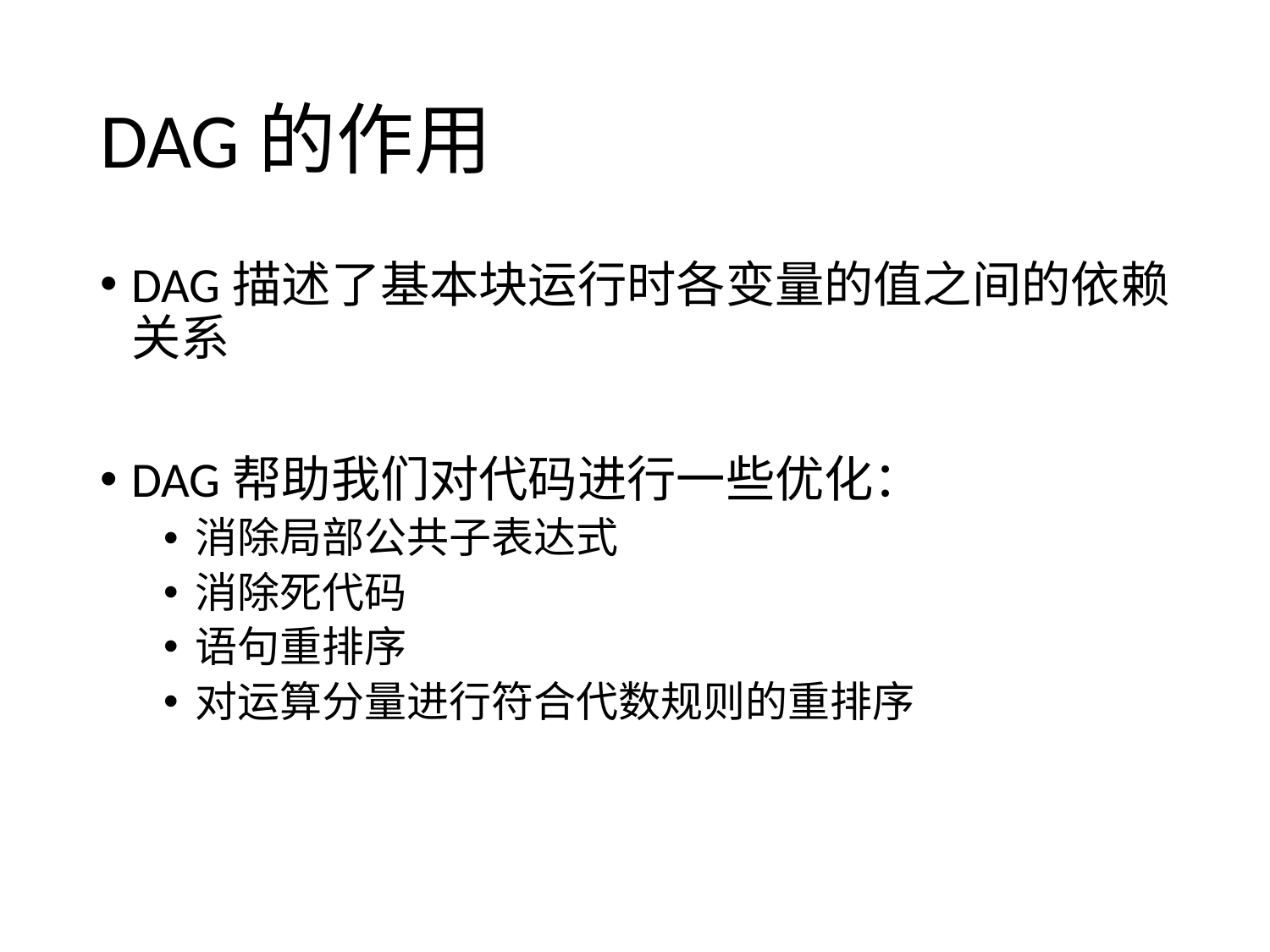

# DAG的作用
DAG描述了基本块运行时各变量的值之间的依赖关系

DAG帮助我们对代码进行一些优化：
消除局部公共子表达式
消除死代码
语句重排序
对运算分量进行符合代数规则的重排序